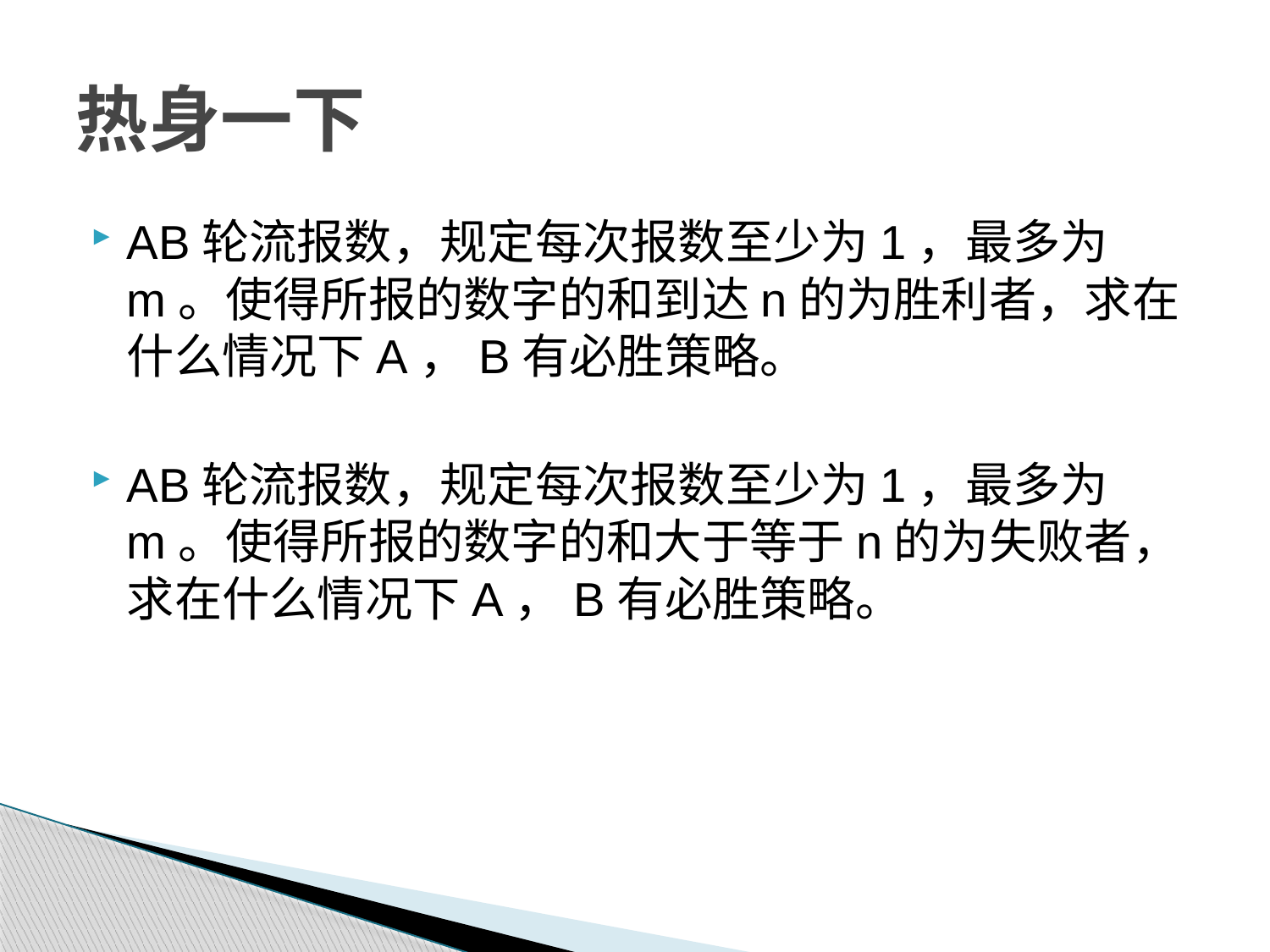

# 热身一下
AB轮流报数，规定每次报数至少为1，最多为m。使得所报的数字的和到达n的为胜利者，求在什么情况下A，B有必胜策略。

AB轮流报数，规定每次报数至少为1，最多为m。使得所报的数字的和大于等于n的为失败者，求在什么情况下A，B有必胜策略。